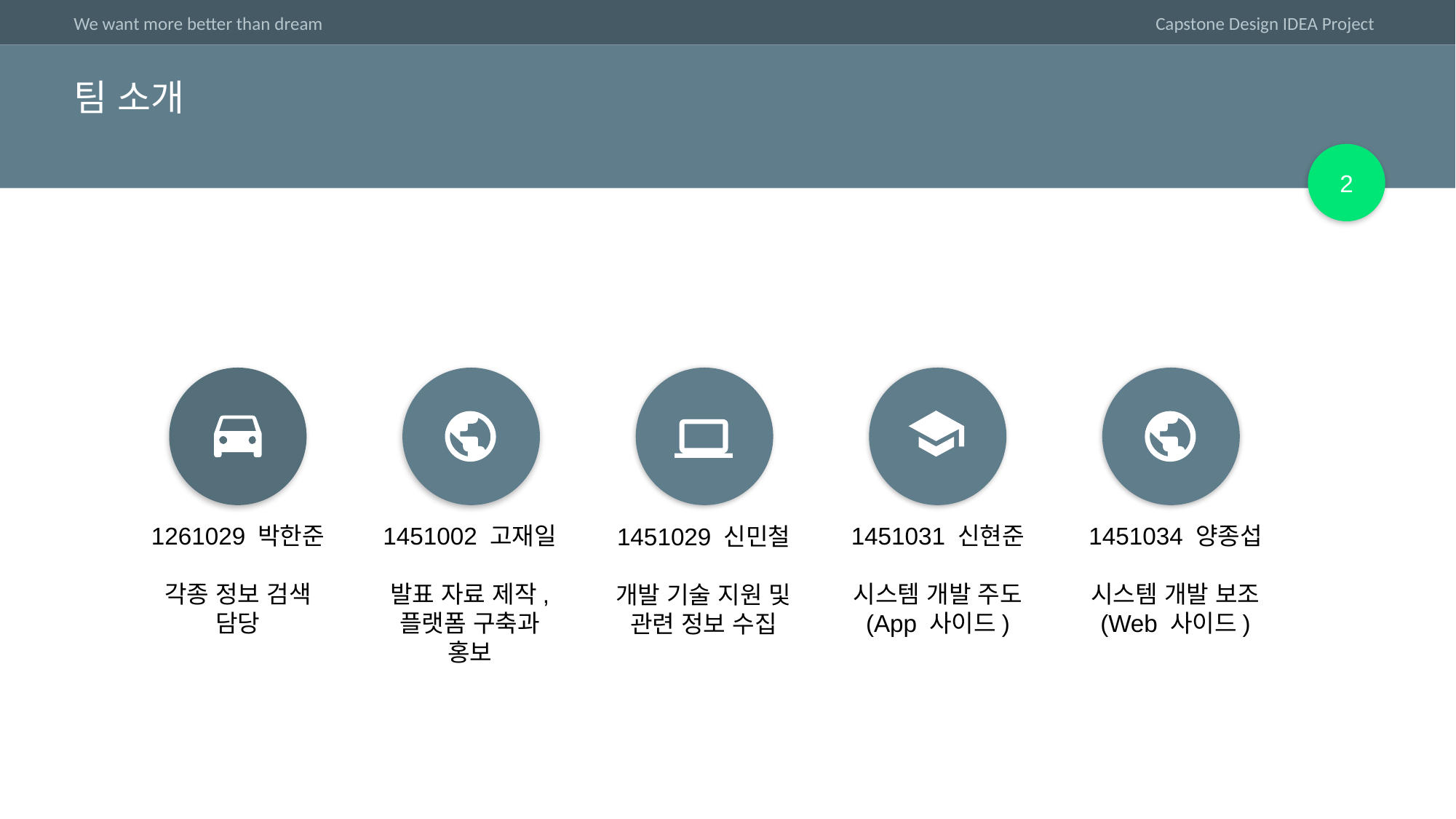

# 팀 소개
2

1451031 신현준

시스템 개발 주도 (App 사이드)
1451034 양종섭

시스템 개발 보조
(Web 사이드)
1261029 박한준

각종 정보 검색 담당

1451002 고재일

발표 자료 제작, 플랫폼 구축과 홍보
1451029 신민철

개발 기술 지원 및 관련 정보 수집